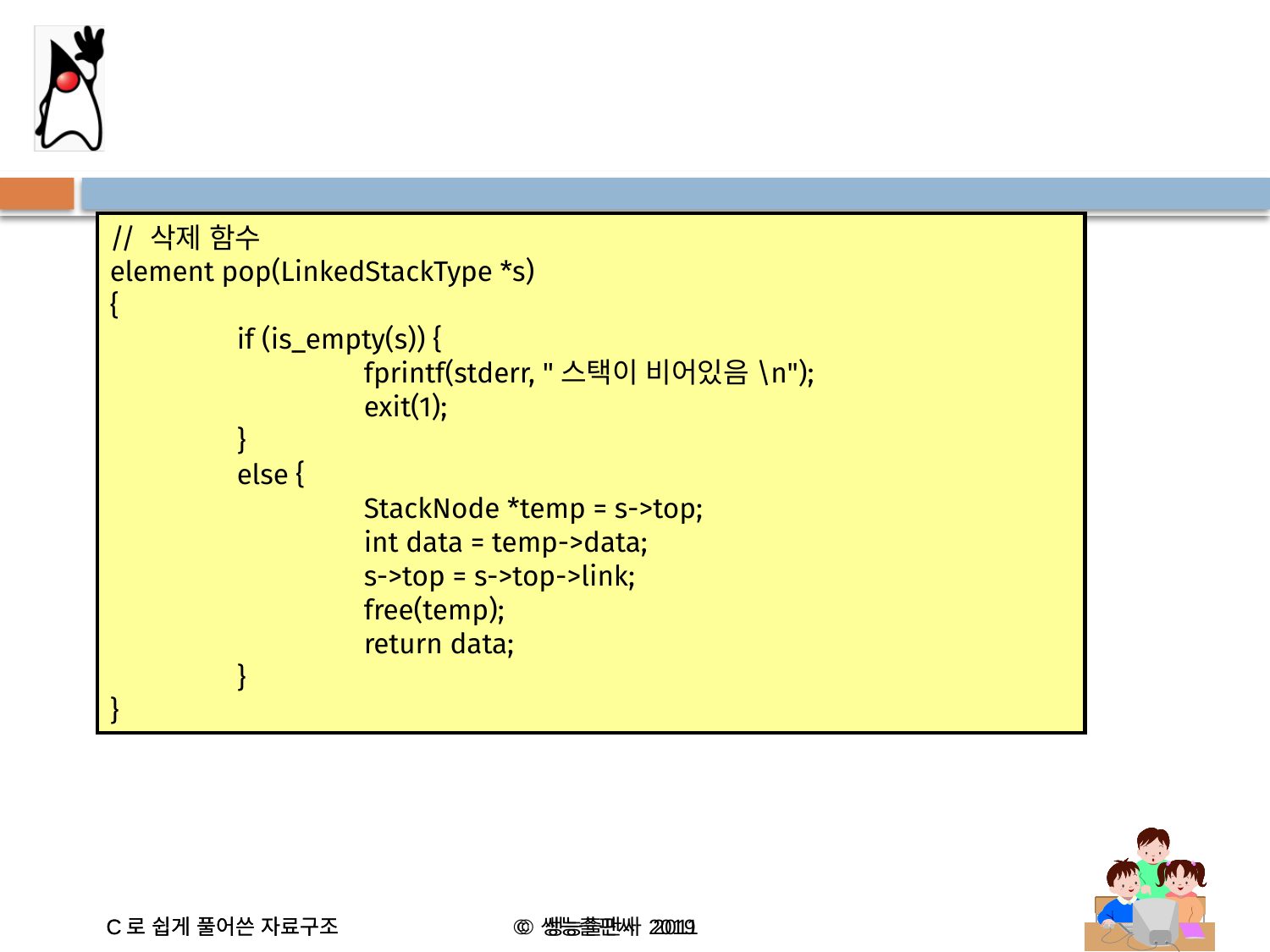

#
// 삭제 함수
element pop(LinkedStackType *s)
{
	if (is_empty(s)) {
		fprintf(stderr, "스택이 비어있음\n");
		exit(1);
	}
	else {
		StackNode *temp = s->top;
		int data = temp->data;
		s->top = s->top->link;
		free(temp);
		return data;
	}
}